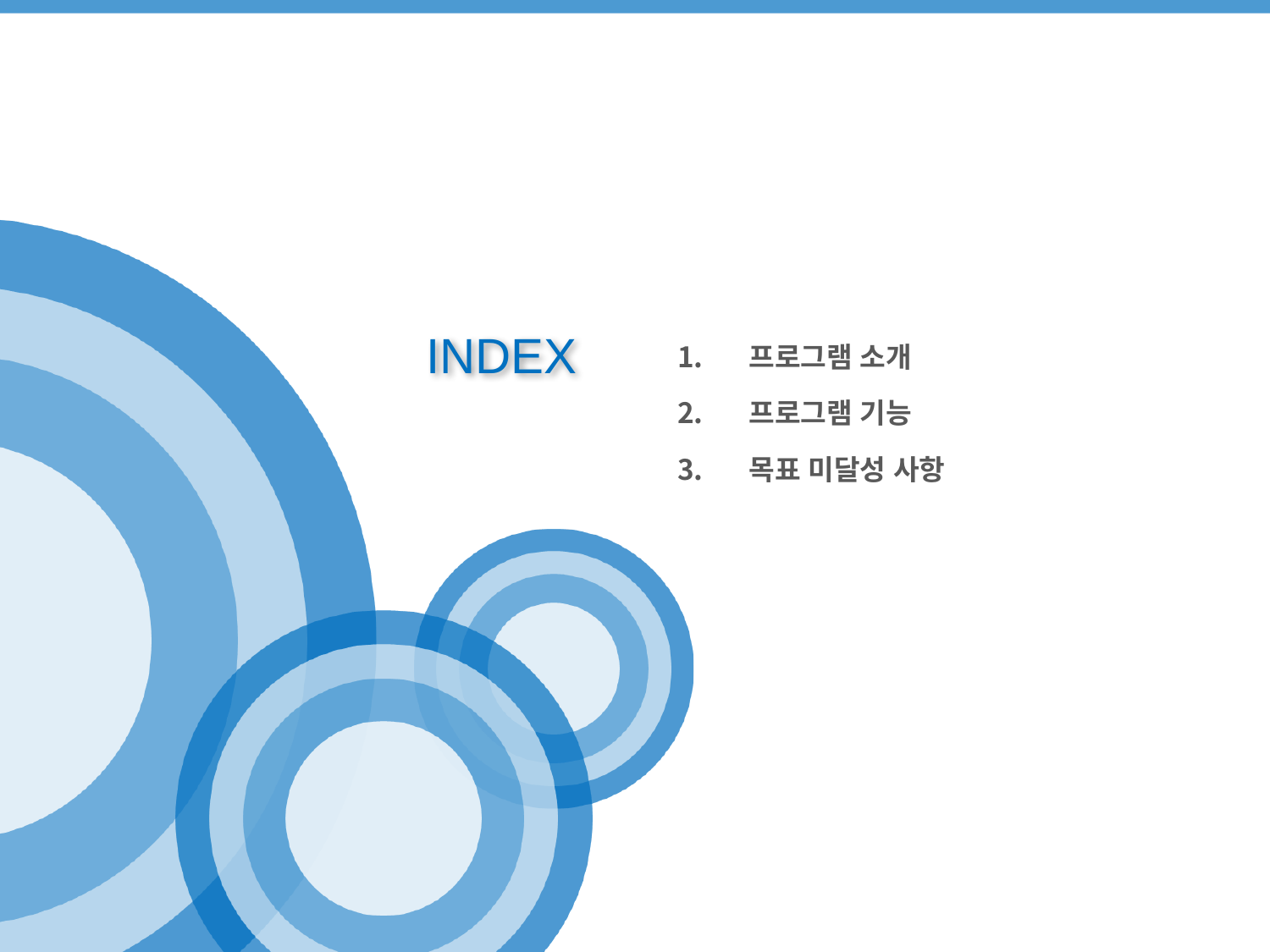

프로그램 소개
프로그램 기능
목표 미달성 사항